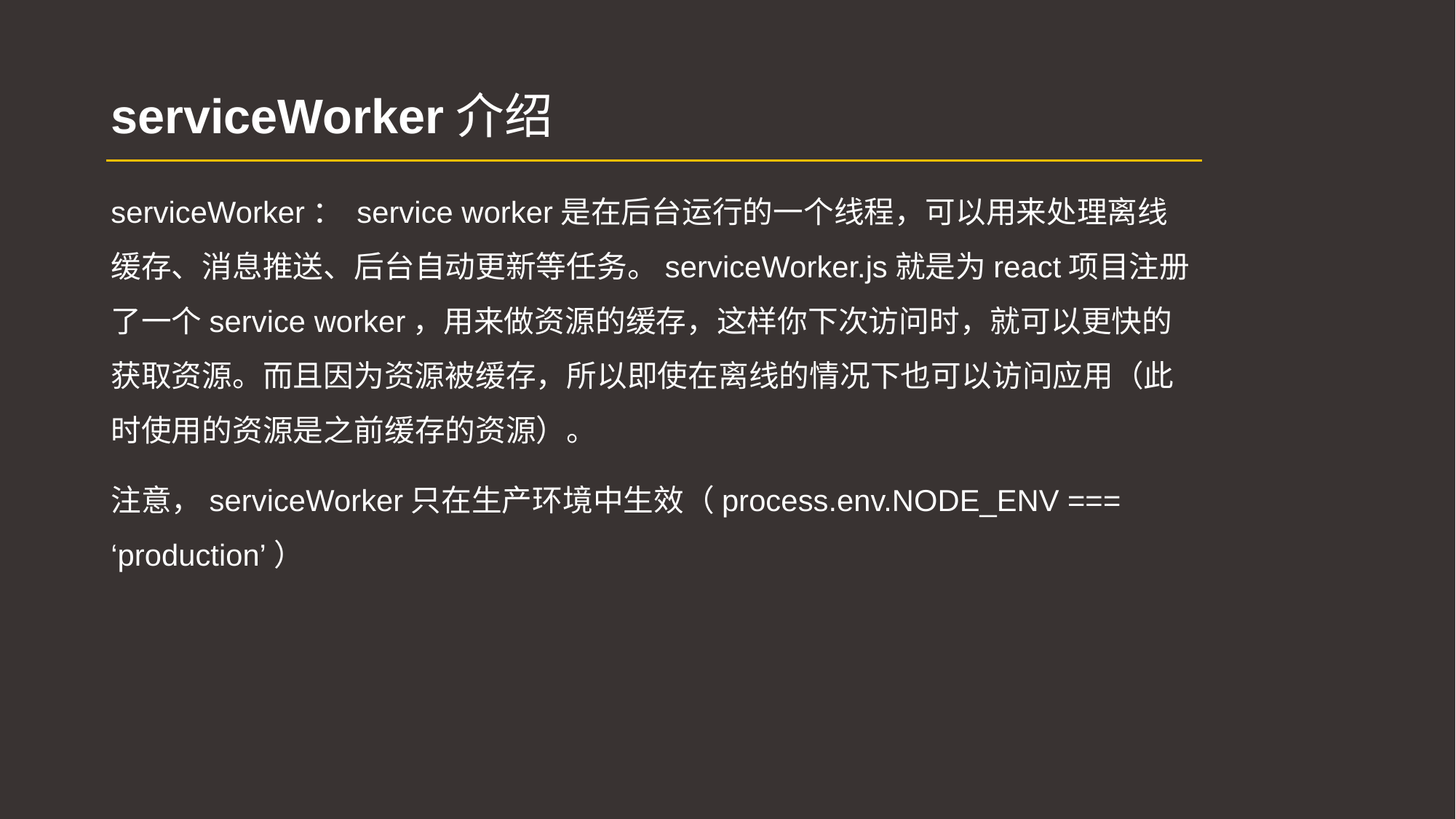

# serviceWorker介绍
serviceWorker： service worker是在后台运行的一个线程，可以用来处理离线缓存、消息推送、后台自动更新等任务。serviceWorker.js就是为react项目注册了一个service worker，用来做资源的缓存，这样你下次访问时，就可以更快的获取资源。而且因为资源被缓存，所以即使在离线的情况下也可以访问应用（此时使用的资源是之前缓存的资源）。
注意，serviceWorker只在生产环境中生效（process.env.NODE_ENV === ‘production’）